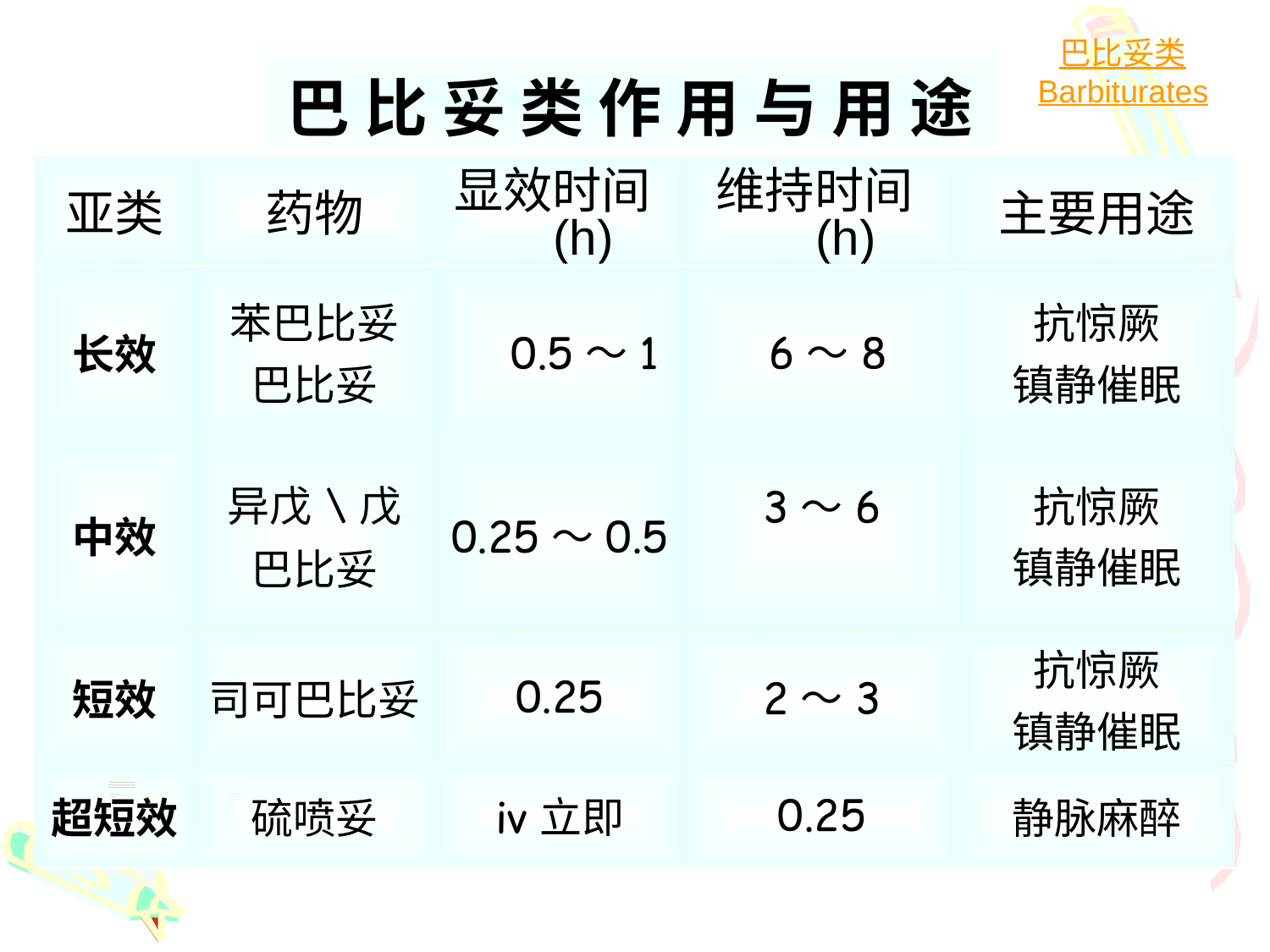

# 巴比妥类 Barbiturates
巴 比 妥 类 作 用 与 用 途
| 亚类 | 药物 | 显效时间(h) | 维持时间(h) | 主要用途 |
| --- | --- | --- | --- | --- |
| 长效 | 苯巴比妥 巴比妥 | 0.5～1 | 6～8 | 抗惊厥 镇静催眠 |
| 中效 | 异戊\戊巴比妥 | 0.25～0.5 | 3～6 | 抗惊厥 镇静催眠 |
| 短效 | 司可巴比妥 | 0.25 | 2～3 | 抗惊厥 镇静催眠 |
| 超短效 | 硫喷妥 | iv立即 | 0.25 | 静脉麻醉 |